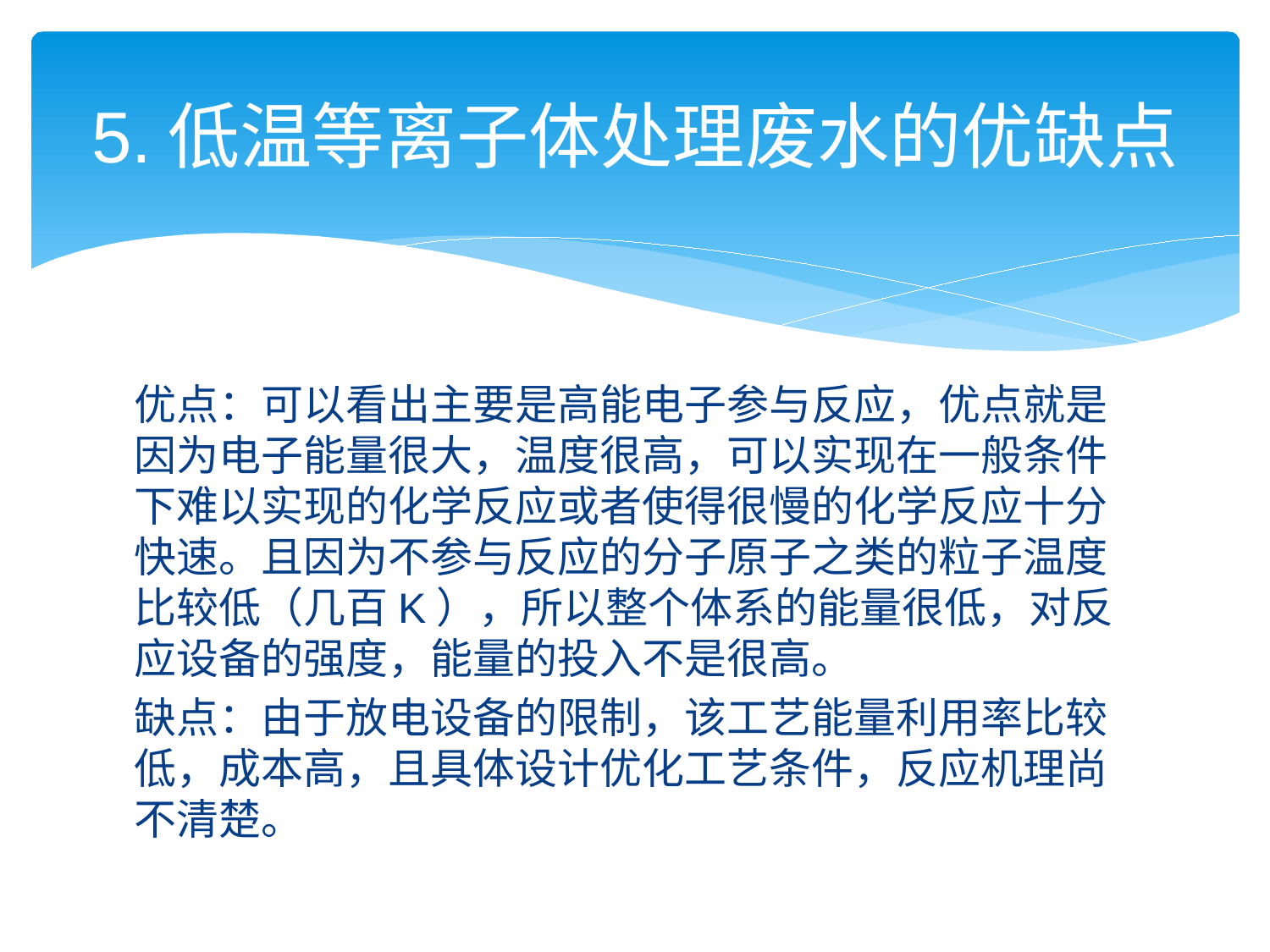

# 5.低温等离子体处理废水的优缺点
优点：可以看出主要是高能电子参与反应，优点就是因为电子能量很大，温度很高，可以实现在一般条件下难以实现的化学反应或者使得很慢的化学反应十分快速。且因为不参与反应的分子原子之类的粒子温度比较低（几百K），所以整个体系的能量很低，对反应设备的强度，能量的投入不是很高。
缺点：由于放电设备的限制，该工艺能量利用率比较低，成本高，且具体设计优化工艺条件，反应机理尚不清楚。